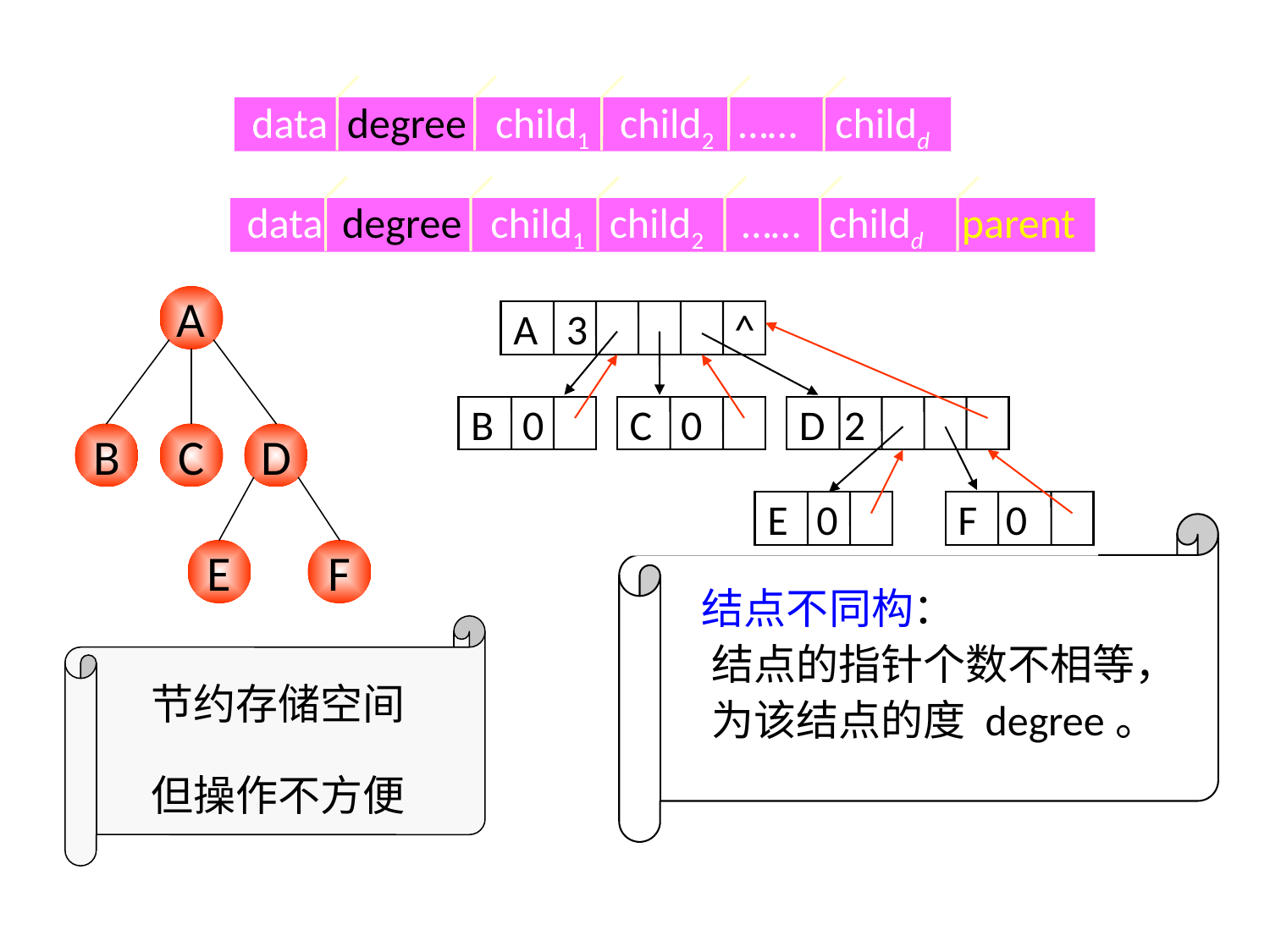

data  degree   child1    child2   ……    childd

data  degree   child1   child2    ……   childd    parent

A   3                    ^

B   0

C   0

D  2

E   0

F   0

A
B
C
D
E
F
A   3

B   0

C   0

D   2

E   0

F    0

   结点不同构：
   结点的指针个数不相等，
   为该结点的度 degree。

节约存储空间
但操作不方便